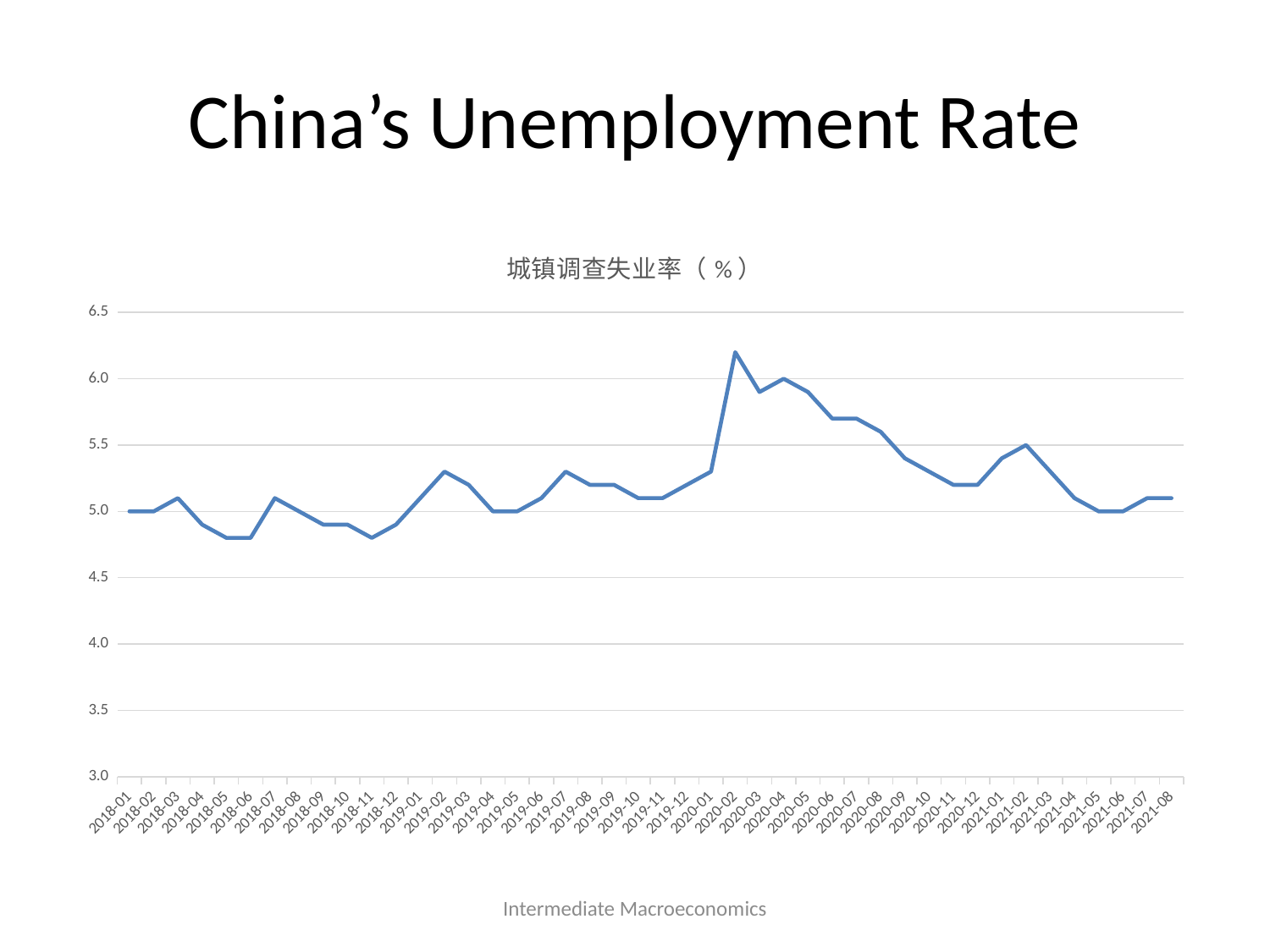

# China’s Unemployment Rate

### Chart: 城镇调查失业率（%）

| Category |  |
|---|---|
| 43131 | 5.0 |
| 43159 | 5.0 |
| 43190 | 5.1 |
| 43220 | 4.9 |
| 43251 | 4.8 |
| 43281 | 4.8 |
| 43312 | 5.1 |
| 43343 | 5.0 |
| 43373 | 4.9 |
| 43404 | 4.9 |
| 43434 | 4.8 |
| 43465 | 4.9 |
| 43496 | 5.1 |
| 43524 | 5.3 |
| 43555 | 5.2 |
| 43585 | 5.0 |
| 43616 | 5.0 |
| 43646 | 5.1 |
| 43677 | 5.3 |
| 43708 | 5.2 |
| 43738 | 5.2 |
| 43769 | 5.1 |
| 43799 | 5.1 |
| 43830 | 5.2 |
| 43861 | 5.3 |
| 43890 | 6.2 |
| 43921 | 5.9 |
| 43951 | 6.0 |
| 43982 | 5.9 |
| 44012 | 5.7 |
| 44043 | 5.7 |
| 44074 | 5.6 |
| 44104 | 5.4 |
| 44135 | 5.3 |
| 44165 | 5.2 |
| 44196 | 5.2 |
| 44227 | 5.4 |
| 44255 | 5.5 |
| 44286 | 5.3 |
| 44316 | 5.1 |
| 44347 | 5.0 |
| 44377 | 5.0 |
| 44408 | 5.1 |
| 44439 | 5.1 |
Intermediate Macroeconomics